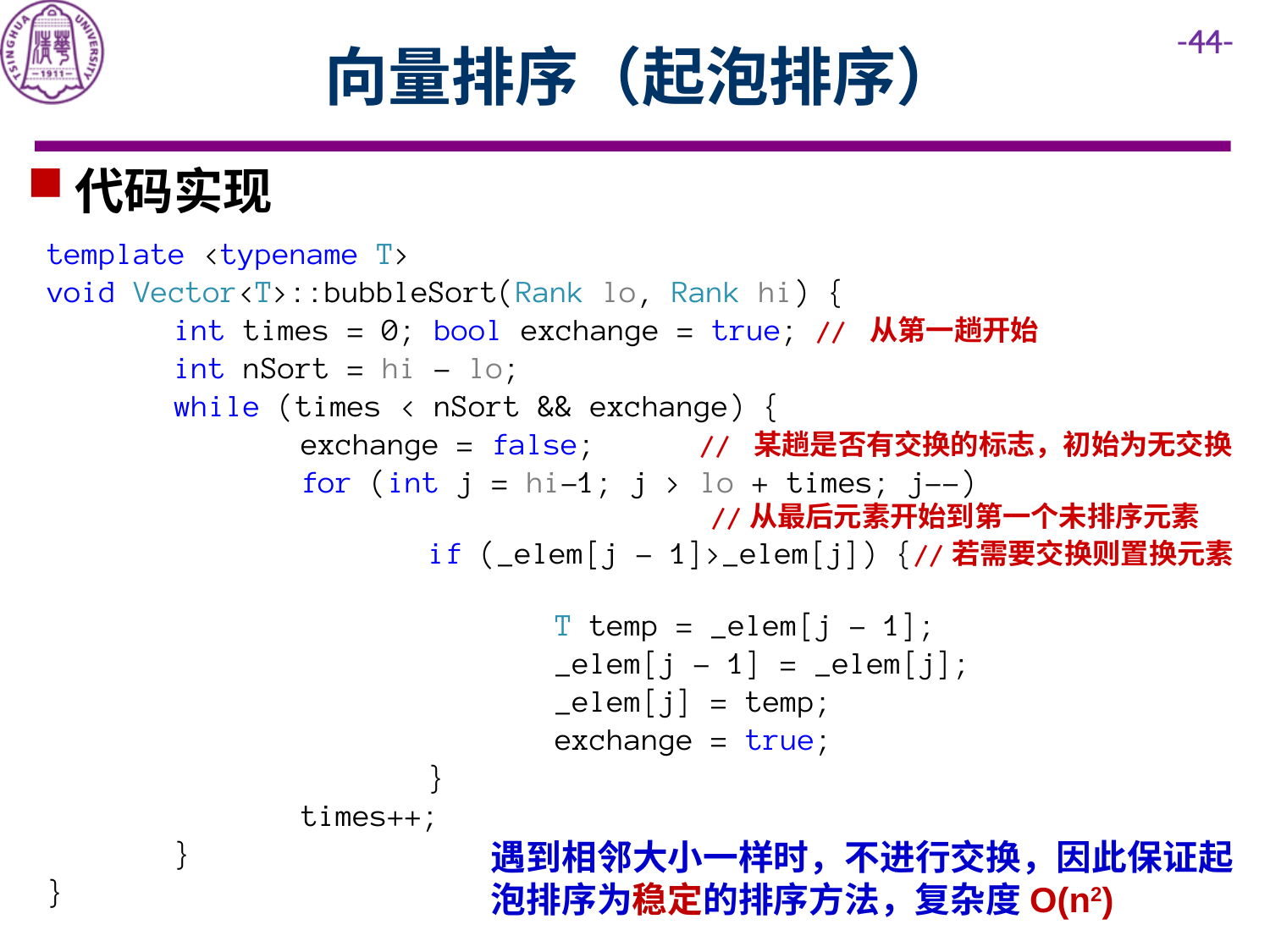

# 向量排序（起泡排序）
代码实现
template <typename T>
void Vector<T>::bubbleSort(Rank lo, Rank hi) {
	int times = 0; bool exchange = true; // 从第一趟开始
	int nSort = hi - lo;
	while (times < nSort && exchange) {
		exchange = false;      // 某趟是否有交换的标志，初始为无交换
		for (int j = hi-1; j > lo + times; j--)
                                           //从最后元素开始到第一个未排序元素
			if (_elem[j - 1]>_elem[j]) {//若需要交换则置换元素
				T temp = _elem[j - 1];
				_elem[j - 1] = _elem[j];
				_elem[j] = temp;
				exchange = true;
			}
		times++;
	}
}
遇到相邻大小一样时，不进行交换，因此保证起泡排序为稳定的排序方法，复杂度O(n2)